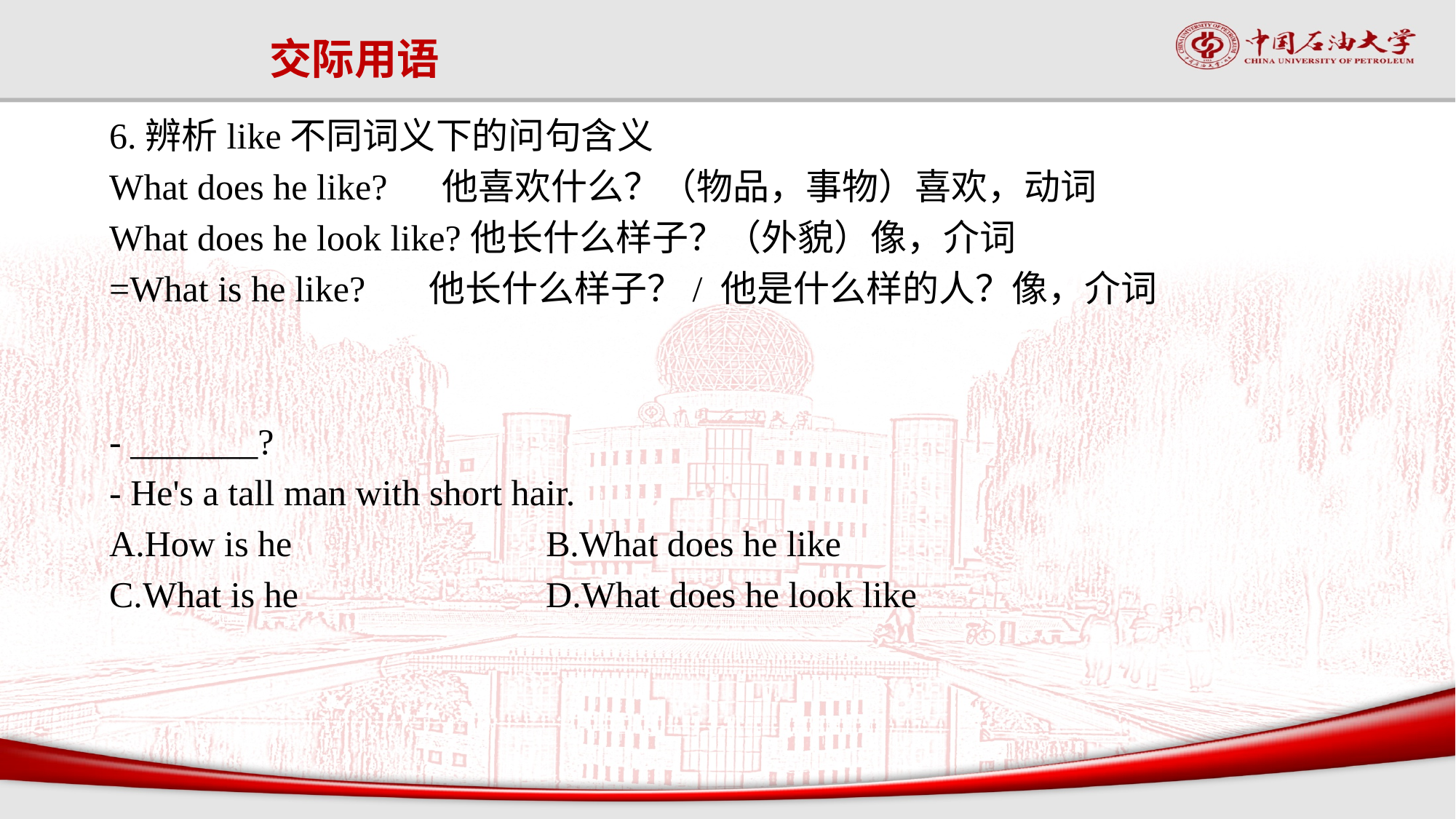

# 交际用语
6.辨析like不同词义下的问句含义
What does he like?     他喜欢什么？（物品，事物）喜欢，动词
What does he look like?他长什么样子？（外貌）像，介词
=What is he like?      他长什么样子？/ 他是什么样的人？像，介词

- _______?
- He's a tall man with short hair.
A.How is he	                        B.What does he like
C.What is he			D.What does he look like